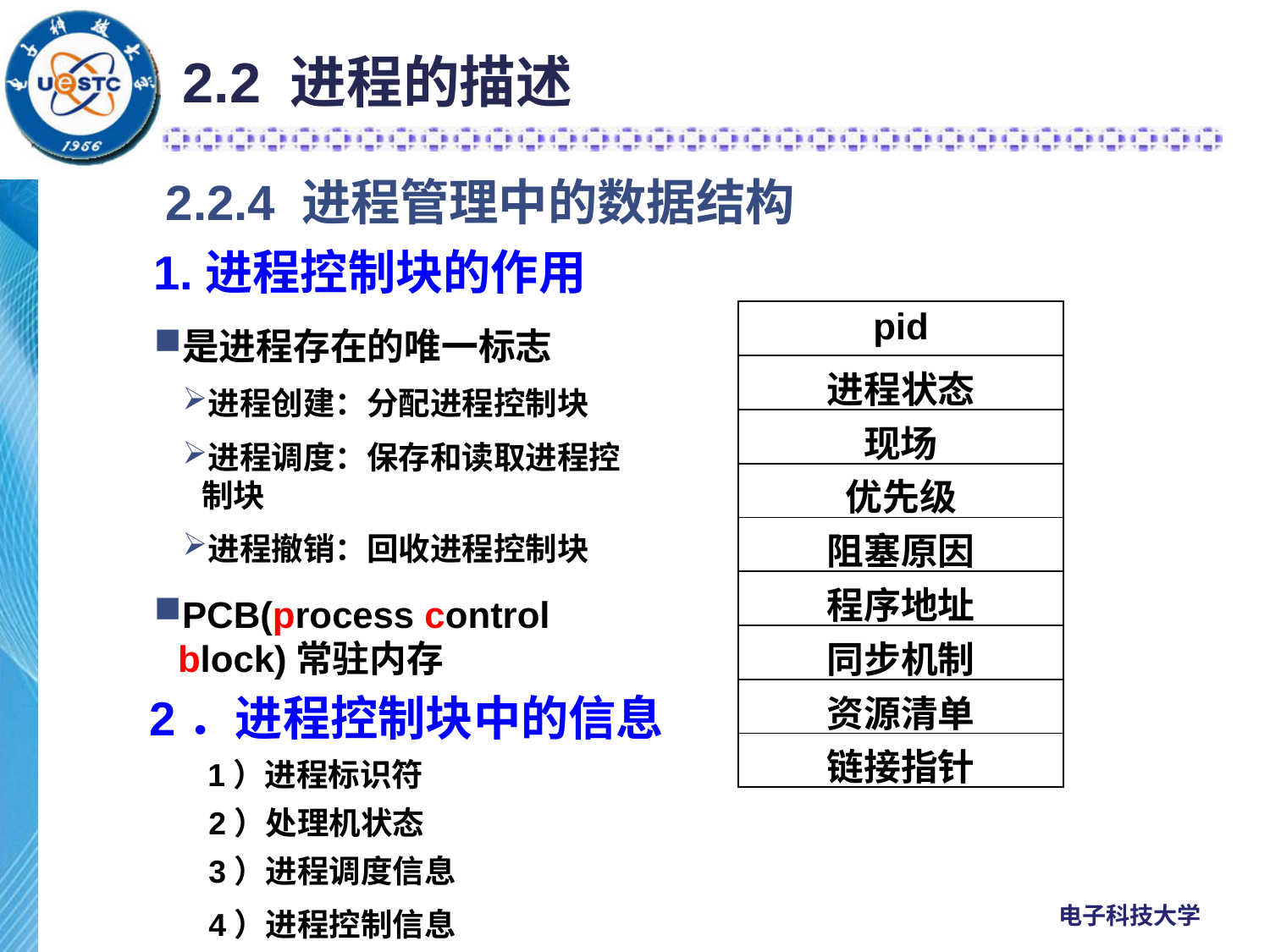

2.2 进程的描述
2.2.4 进程管理中的数据结构
1.进程控制块的作用
是进程存在的唯一标志
进程创建：分配进程控制块
进程调度：保存和读取进程控制块
进程撤销：回收进程控制块
PCB(process control block)常驻内存

| pid |
| --- |
| 进程状态 |
| 现场 |
| 优先级 |
| 阻塞原因 |
| 程序地址 |
| 同步机制 |
| 资源清单 |
| 链接指针 |
 2．进程控制块中的信息
 1）进程标识符
 2）处理机状态
 3）进程调度信息
 4）进程控制信息